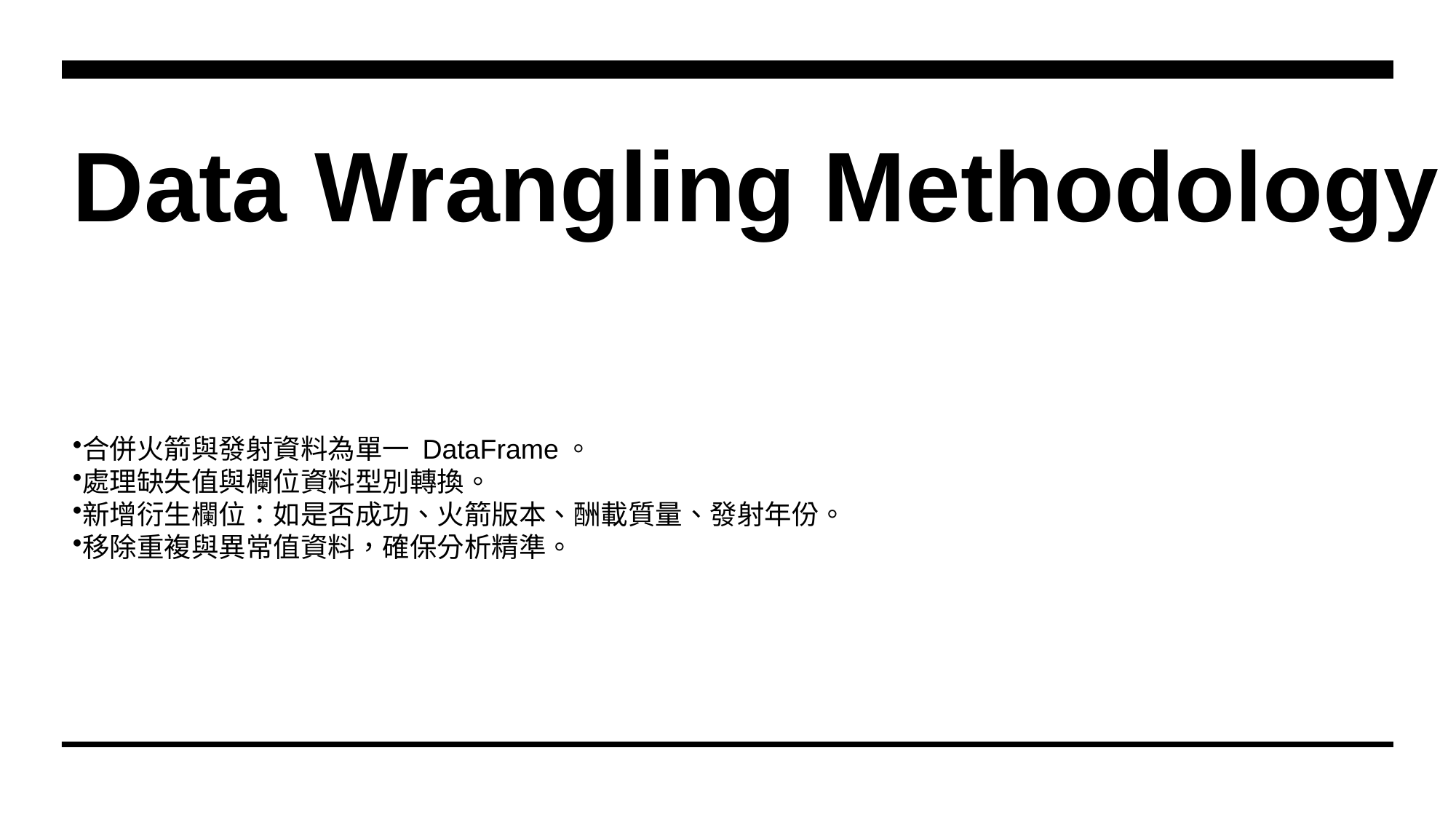

# Data Wrangling Methodology
合併火箭與發射資料為單一 DataFrame。
處理缺失值與欄位資料型別轉換。
新增衍生欄位：如是否成功、火箭版本、酬載質量、發射年份。
移除重複與異常值資料，確保分析精準。